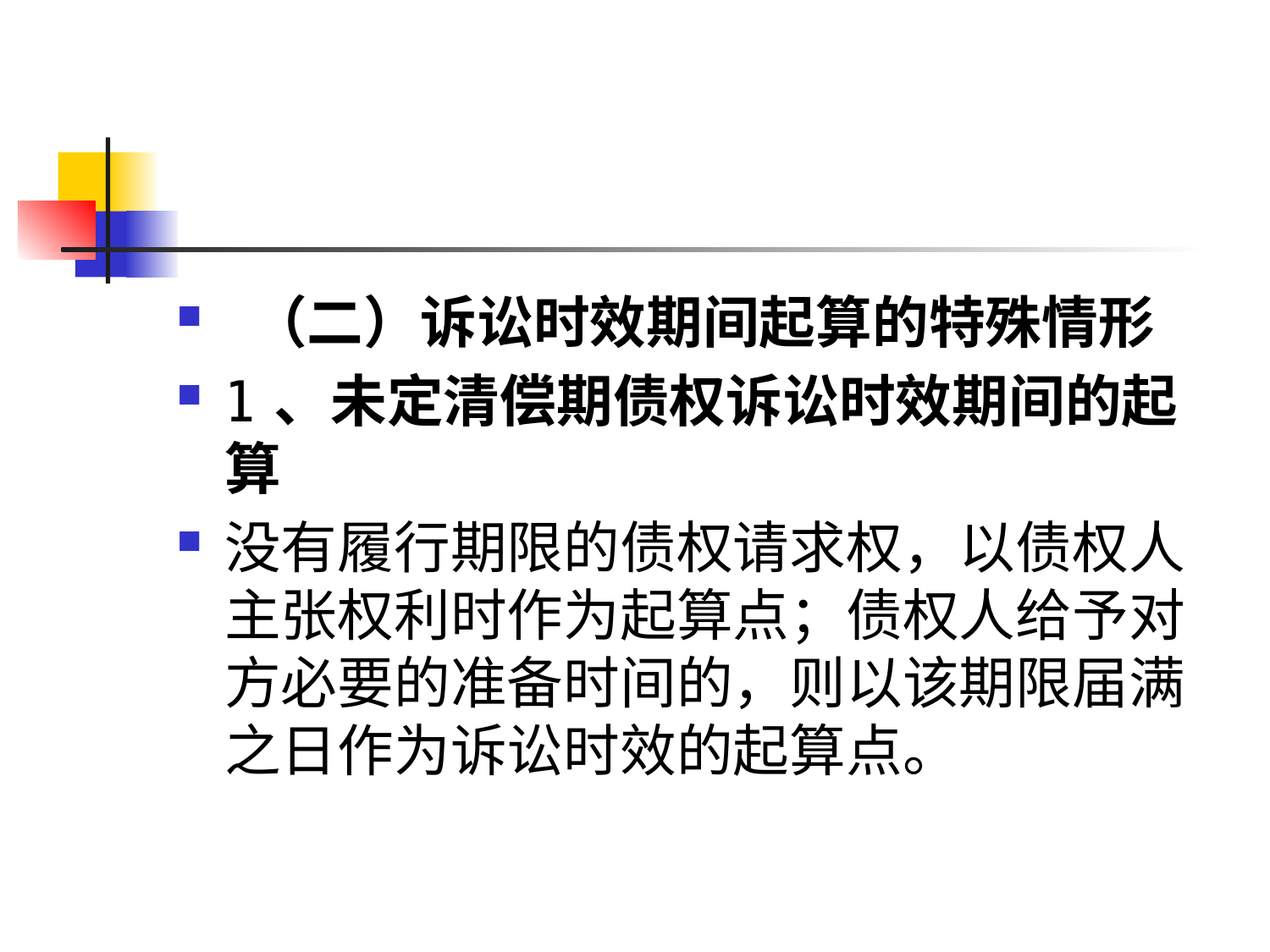

#
 （二）诉讼时效期间起算的特殊情形
1、未定清偿期债权诉讼时效期间的起算
没有履行期限的债权请求权，以债权人主张权利时作为起算点；债权人给予对方必要的准备时间的，则以该期限届满之日作为诉讼时效的起算点。